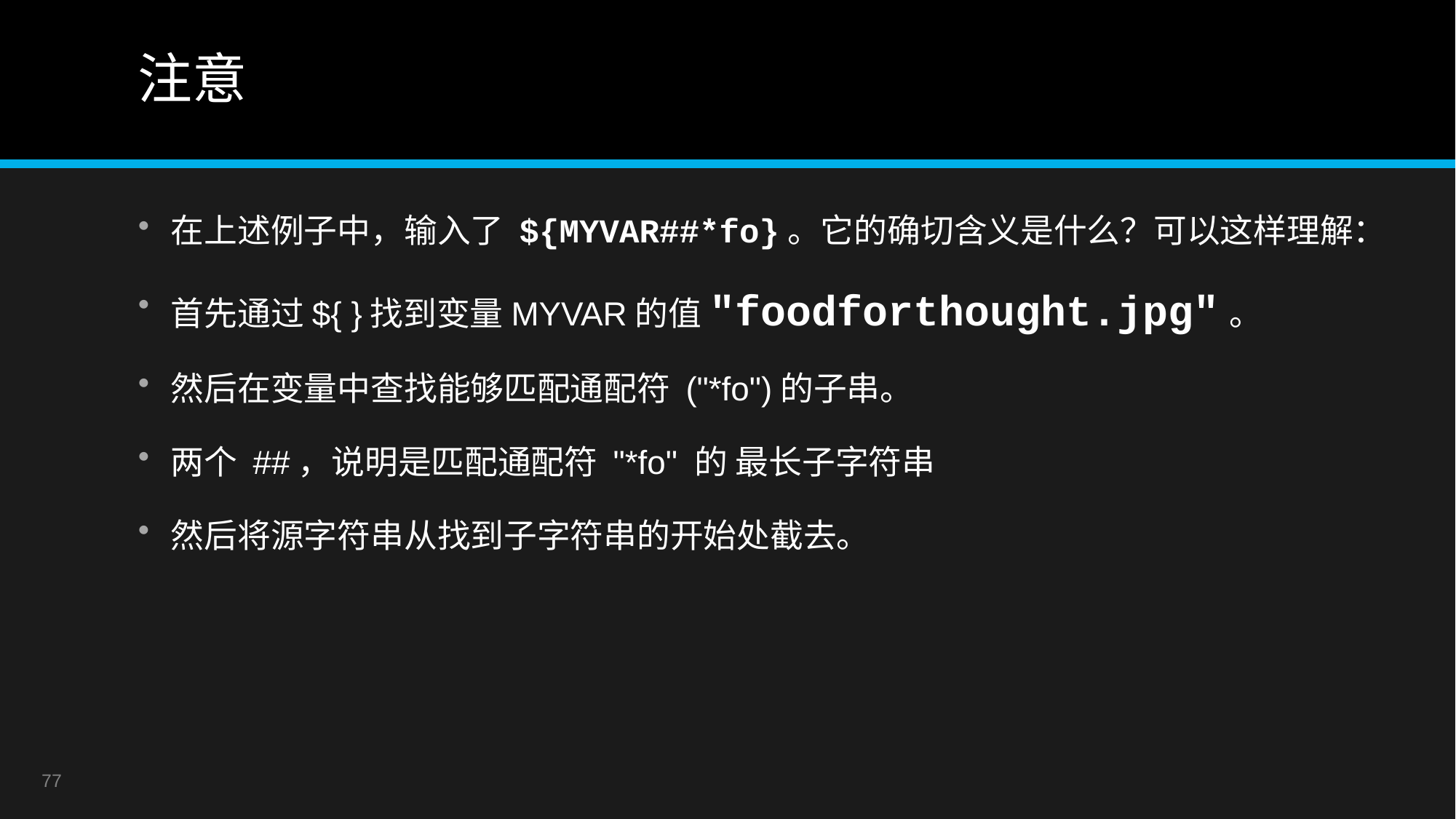

# 注意
在上述例子中，输入了 ${MYVAR##*fo}。它的确切含义是什么？可以这样理解：
首先通过${ }找到变量MYVAR的值"foodforthought.jpg"。
然后在变量中查找能够匹配通配符 ("*fo")的子串。
两个 ##，说明是匹配通配符 "*fo" 的 最长子字符串
然后将源字符串从找到子字符串的开始处截去。

77